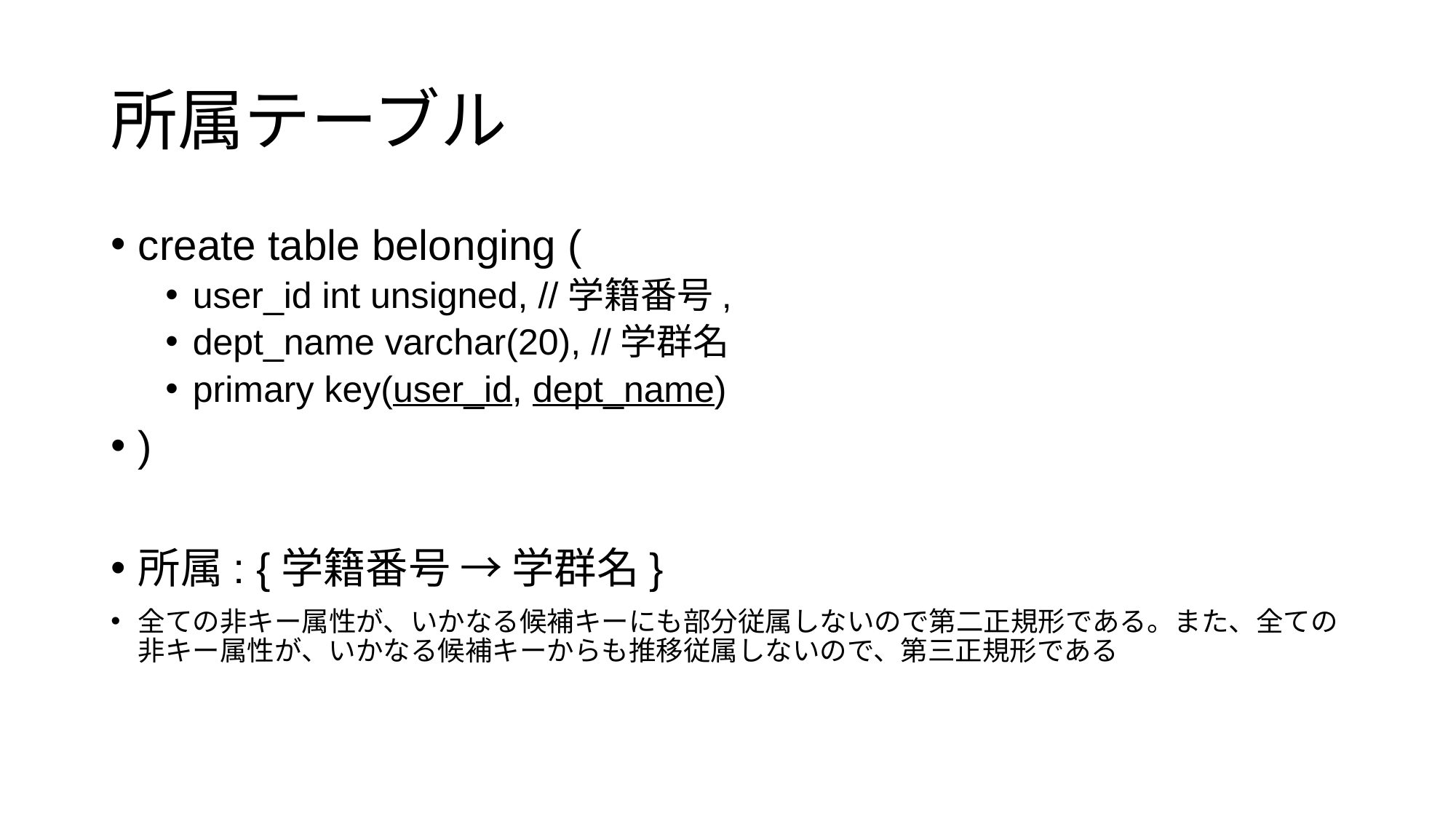

# 所属テーブル
create table belonging (
user_id int unsigned, //学籍番号,
dept_name varchar(20), //学群名
primary key(user_id, dept_name)
)

所属: {学籍番号 → 学群名}
全ての非キー属性が、いかなる候補キーにも部分従属しないので第二正規形である。また、全ての非キー属性が、いかなる候補キーからも推移従属しないので、第三正規形である